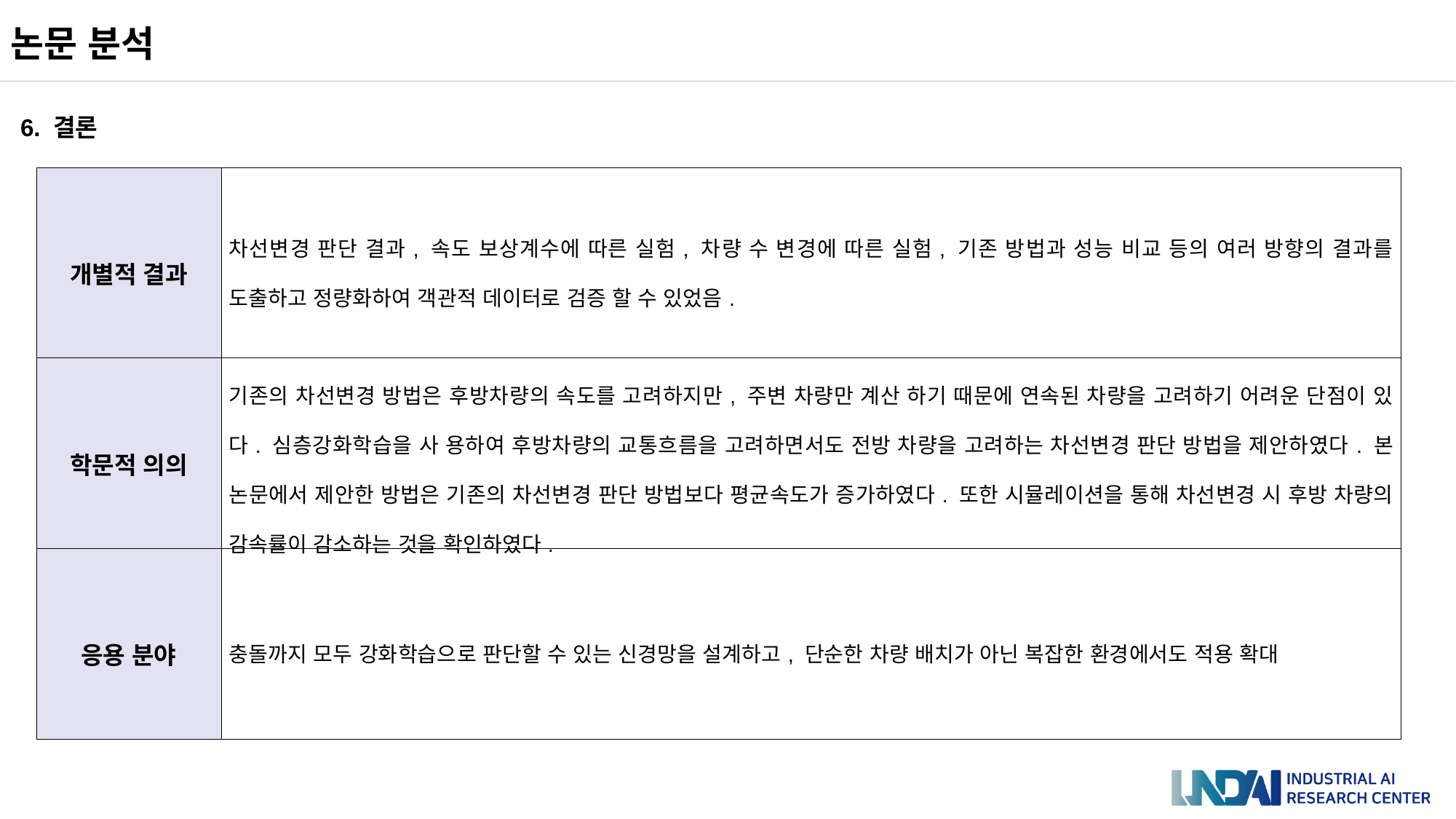

논문 분석
6. 결론

| 개별적 결과 | 차선변경 판단 결과, 속도 보상계수에 따른 실험, 차량 수 변경에 따른 실험, 기존 방법과 성능 비교 등의 여러 방향의 결과를 도출하고 정량화하여 객관적 데이터로 검증 할 수 있었음. |
| --- | --- |
| 학문적 의의 | 기존의 차선변경 방법은 후방차량의 속도를 고려하지만, 주변 차량만 계산 하기 때문에 연속된 차량을 고려하기 어려운 단점이 있다. 심층강화학습을 사 용하여 후방차량의 교통흐름을 고려하면서도 전방 차량을 고려하는 차선변경 판단 방법을 제안하였다. 본 논문에서 제안한 방법은 기존의 차선변경 판단 방법보다 평균속도가 증가하였다. 또한 시뮬레이션을 통해 차선변경 시 후방 차량의 감속률이 감소하는 것을 확인하였다. |
| 응용 분야 | 충돌까지 모두 강화학습으로 판단할 수 있는 신경망을 설계하고, 단순한 차량 배치가 아닌 복잡한 환경에서도 적용 확대 |